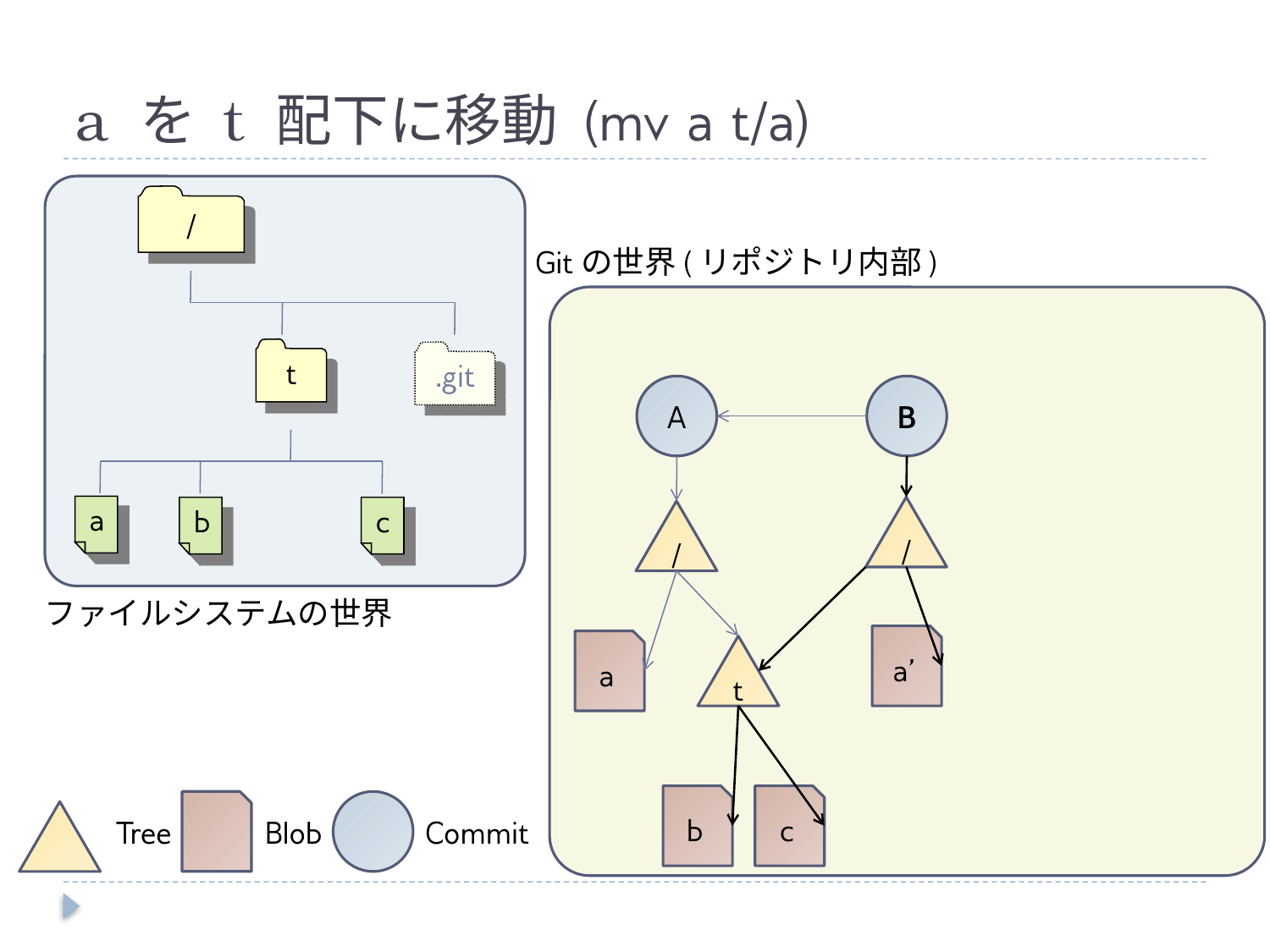

# a を t 配下に移動 (mv a t/a)

/
t
.git
a
b
c
Gitの世界(リポジトリ内部)

A
B
/
/
ファイルシステムの世界
a’
a
t
b
c

Tree
Blob
Commit